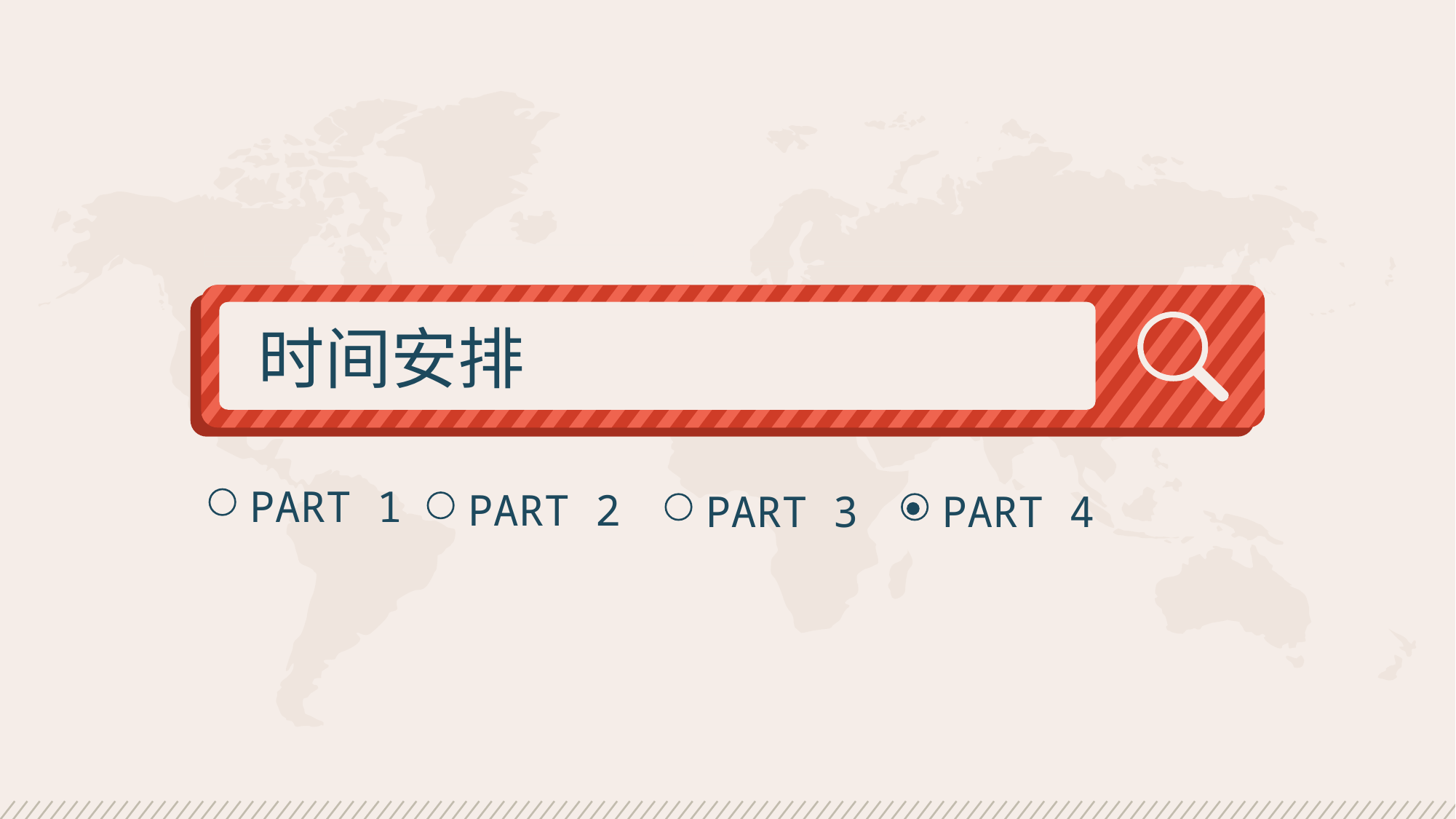

时间安排

PART 1

PART 2

PART 4

PART 3